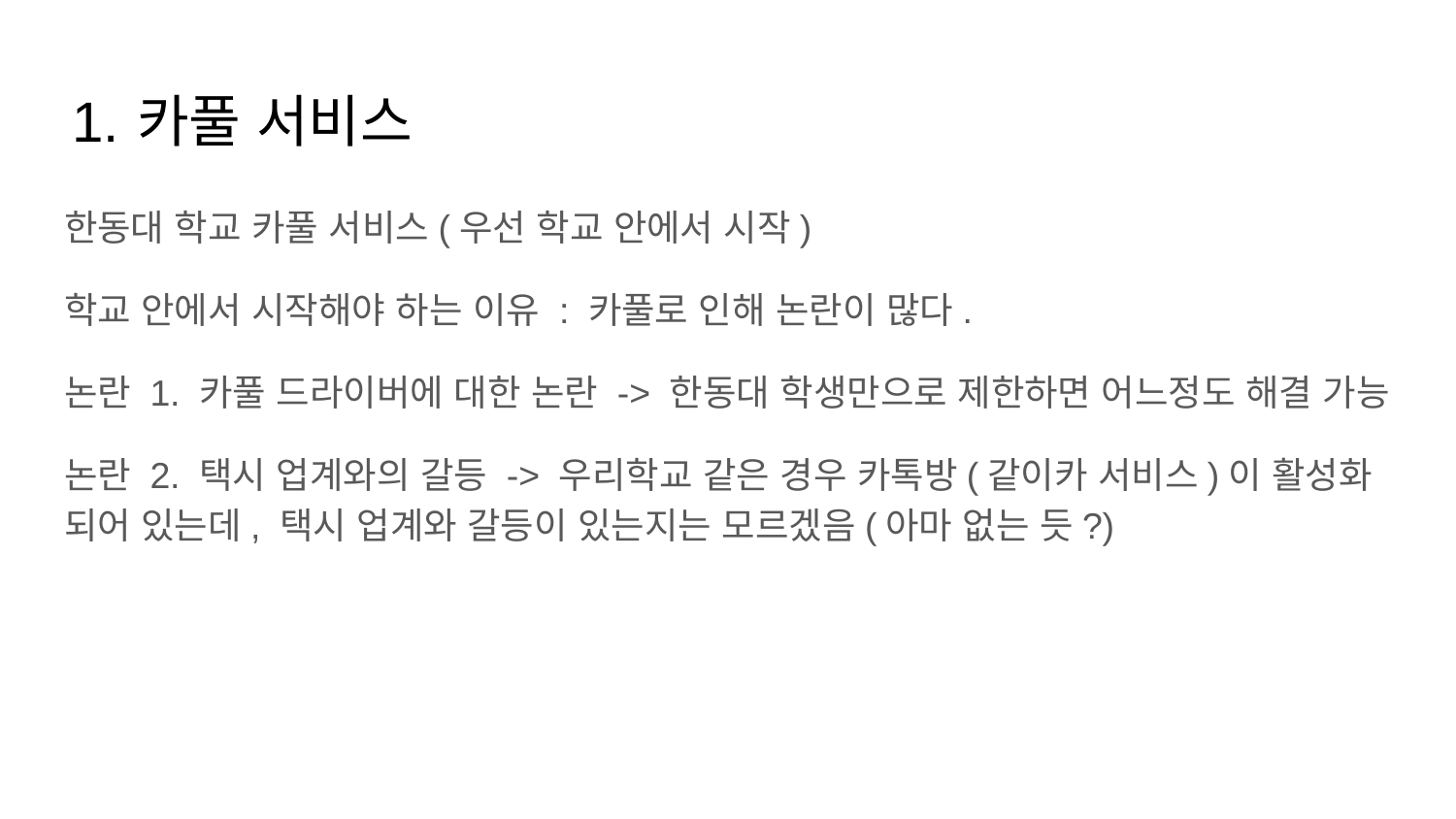

# 카풀 서비스
한동대 학교 카풀 서비스(우선 학교 안에서 시작)
학교 안에서 시작해야 하는 이유 : 카풀로 인해 논란이 많다.
논란 1. 카풀 드라이버에 대한 논란 -> 한동대 학생만으로 제한하면 어느정도 해결 가능
논란 2. 택시 업계와의 갈등 -> 우리학교 같은 경우 카톡방(같이카 서비스)이 활성화 되어 있는데, 택시 업계와 갈등이 있는지는 모르겠음(아마 없는 듯?)